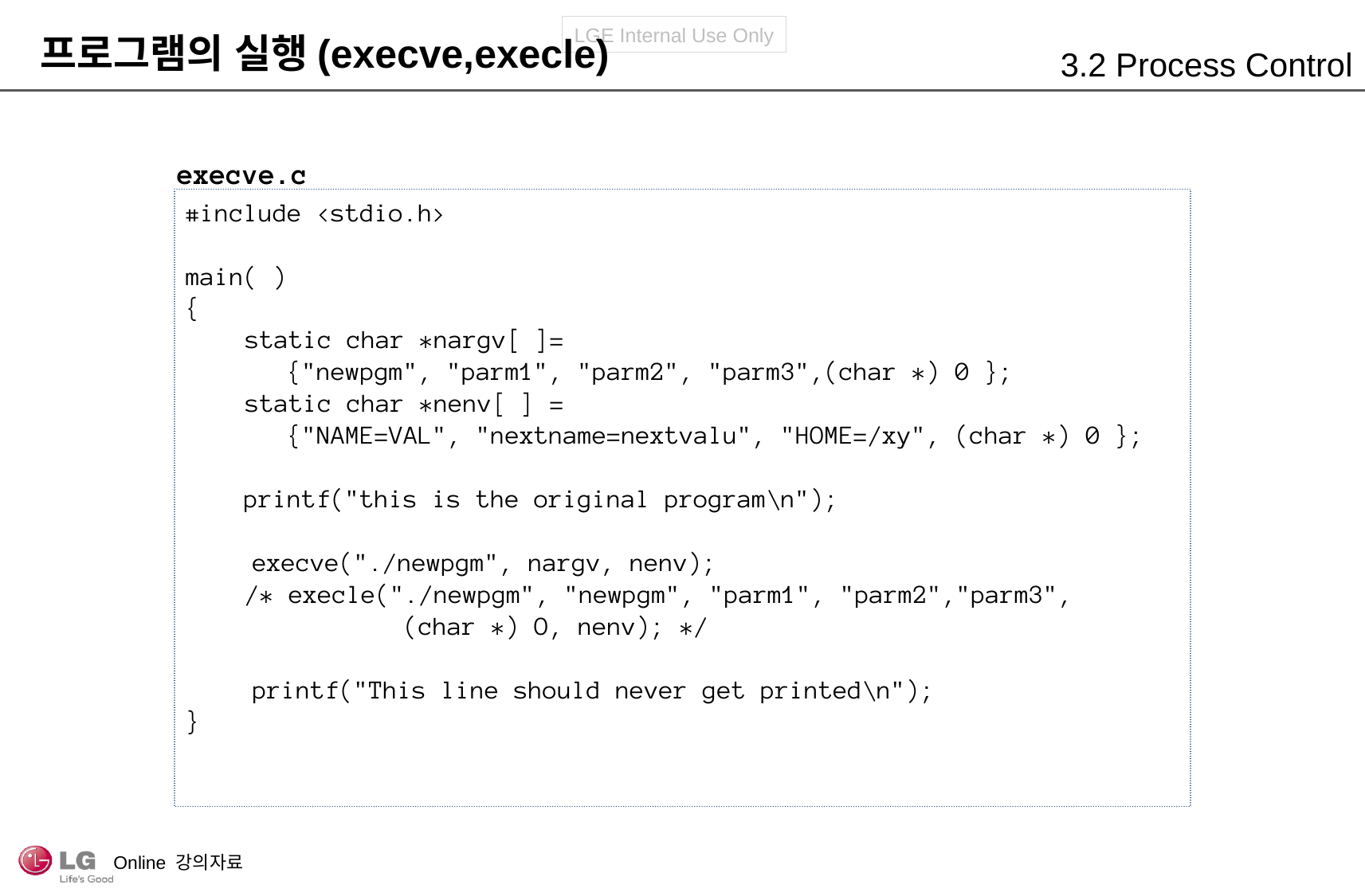

프로그램의 실행(execve,execle)
3.2 Process Control

execve.c
#include <stdio.h>

main( )
{
　　static char *nargv[ ]=
       {"newpgm", "parm1", "parm2", "parm3",(char *) 0 };
　　static char *nenv[ ] =
       {"NAME=VAL", "nextname=nextvalu", "HOME=/xy", (char *) 0 };

    printf("this is the original program\n");

　　 execve("./newpgm", nargv, nenv);
　　/* execle("./newpgm", "newpgm", "parm1", "parm2","parm3",
               (char *) O, nenv); */

　　 printf("This line should never get printed\n");
}